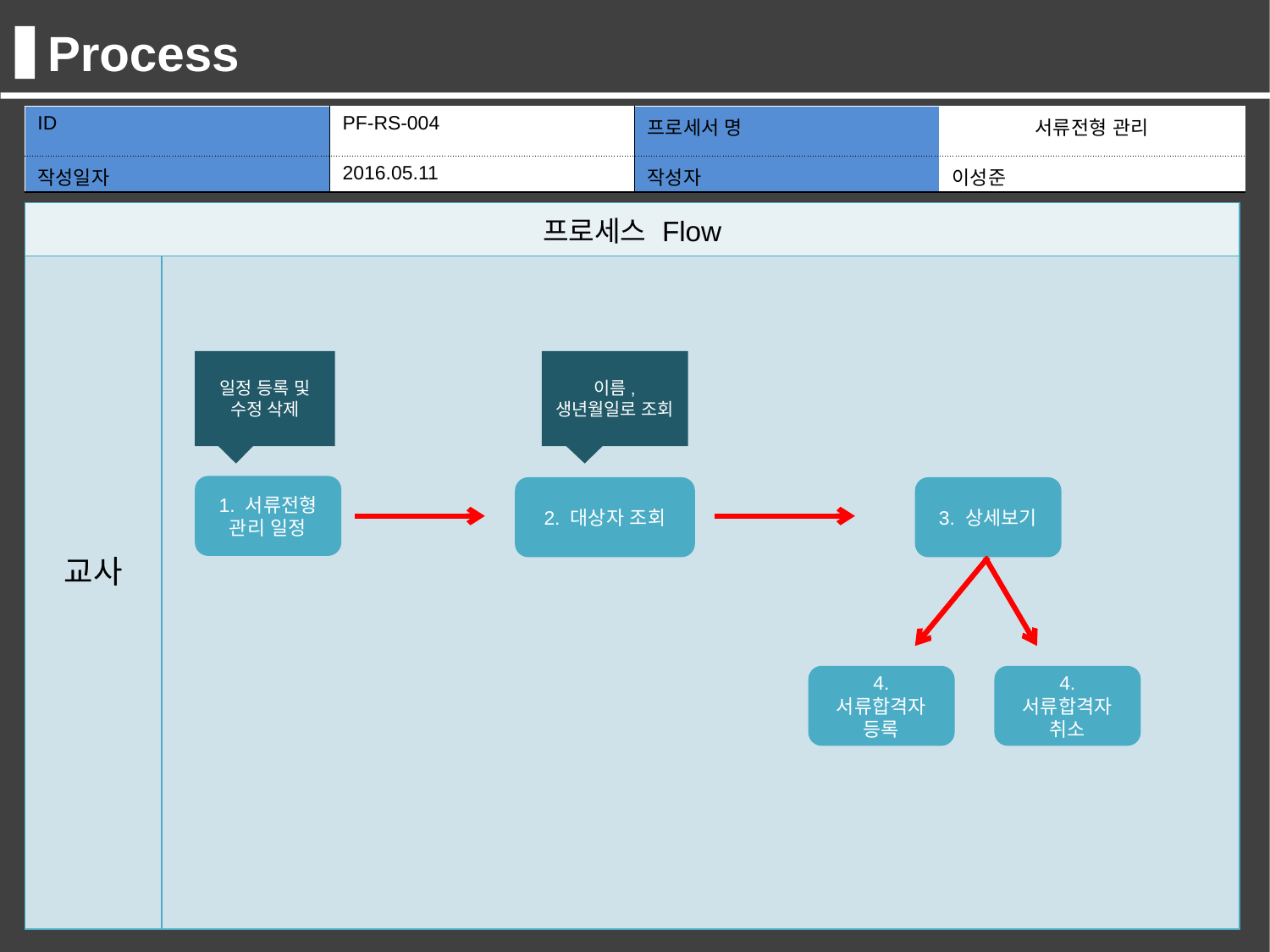

Process

| ID | PF-RS-004 | 프로세서 명 | 서류전형 관리 |
| --- | --- | --- | --- |
| 작성일자 | 2016.05.11 | 작성자 | 이성준 |
| 프로세스 Flow |  |
| --- | --- |
| 교사 |  |
일정 등록 및 수정 삭제
이름, 생년월일로 조회
1. 서류전형 관리 일정
2. 대상자 조회
3. 상세보기
4. 서류합격자 등록
4. 서류합격자 취소